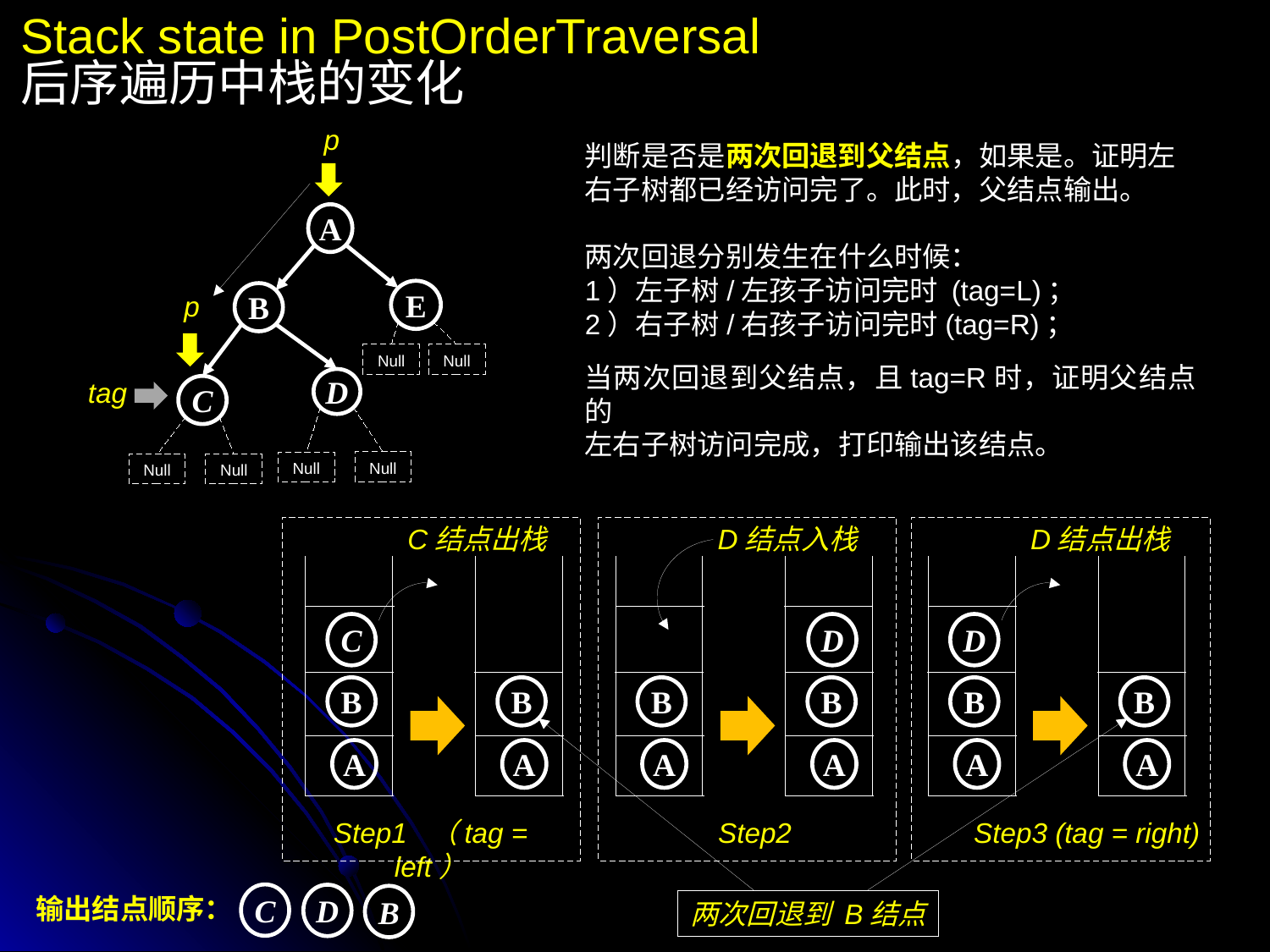

Stack state in PostOrderTraversal
后序遍历中栈的变化
p
判断是否是两次回退到父结点，如果是。证明左
右子树都已经访问完了。此时，父结点输出。

两次回退分别发生在什么时候：
1）左子树/左孩子访问完时 (tag=L)；
2）右子树/右孩子访问完时(tag=R)；

当两次回退到父结点，且tag=R时，证明父结点的
左右子树访问完成，打印输出该结点。

A
E
B
D
C
p

Null
Null
tag

Null
Null
Null
Null
C结点出栈
D结点入栈
D结点出栈

C
D
D
B
B
B
B
B
B

两次回退到 B结点
A
A
A
A
A
A
Step1  （tag = left）
Step2
Step3 (tag = right)
C
D
输出结点顺序：
B